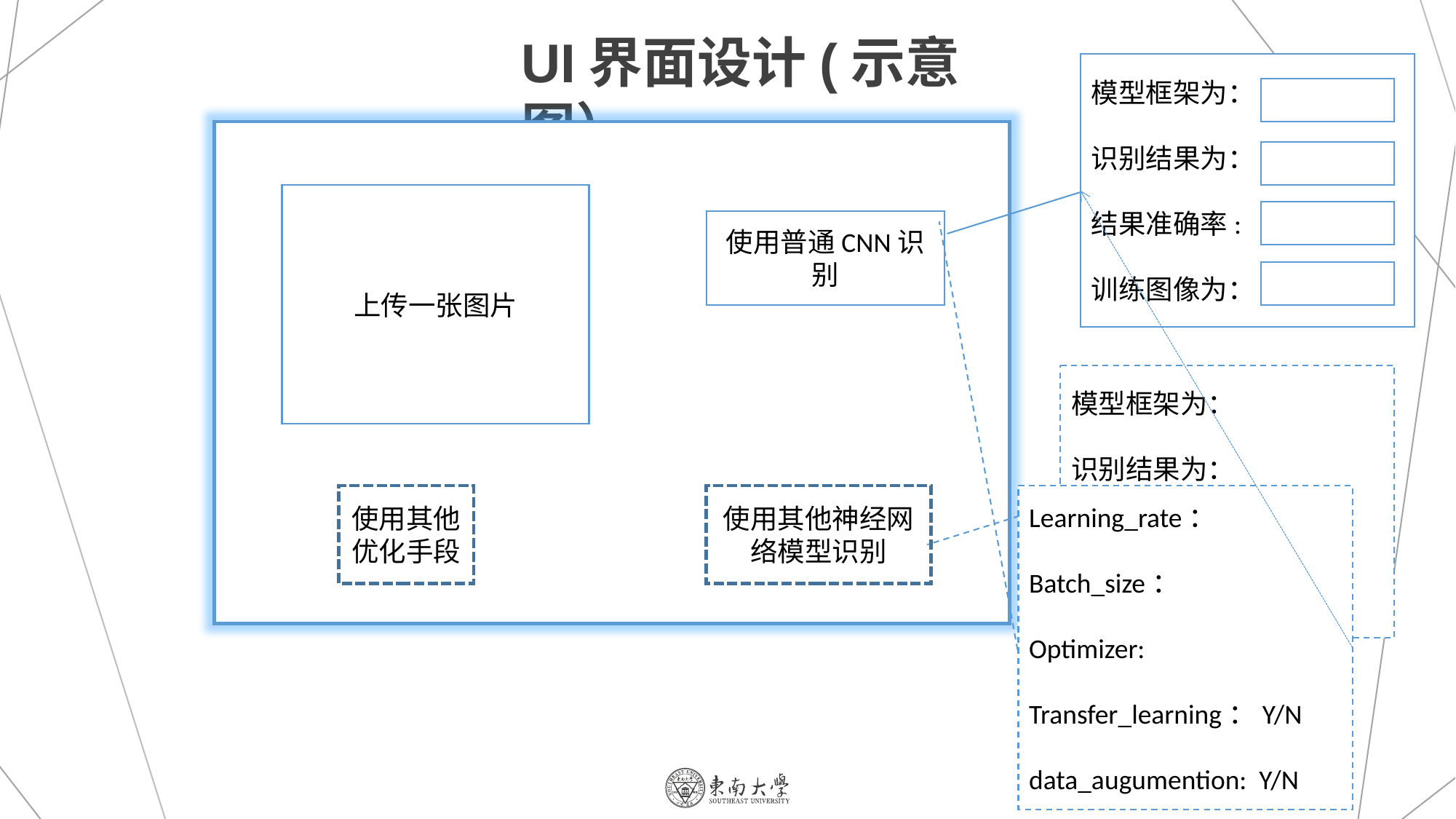

UI界面设计(示意图）

模型框架为：

识别结果为：

结果准确率:

训练图像为：

上传一张图片

使用普通CNN识别

模型框架为：

识别结果为：

结果准确率:

训练图像为：
使用其他优化手段
使用其他神经网络模型识别
Learning_rate：

Batch_size：

Optimizer:

Transfer_learning：Y/N

data_augumention:  Y/N